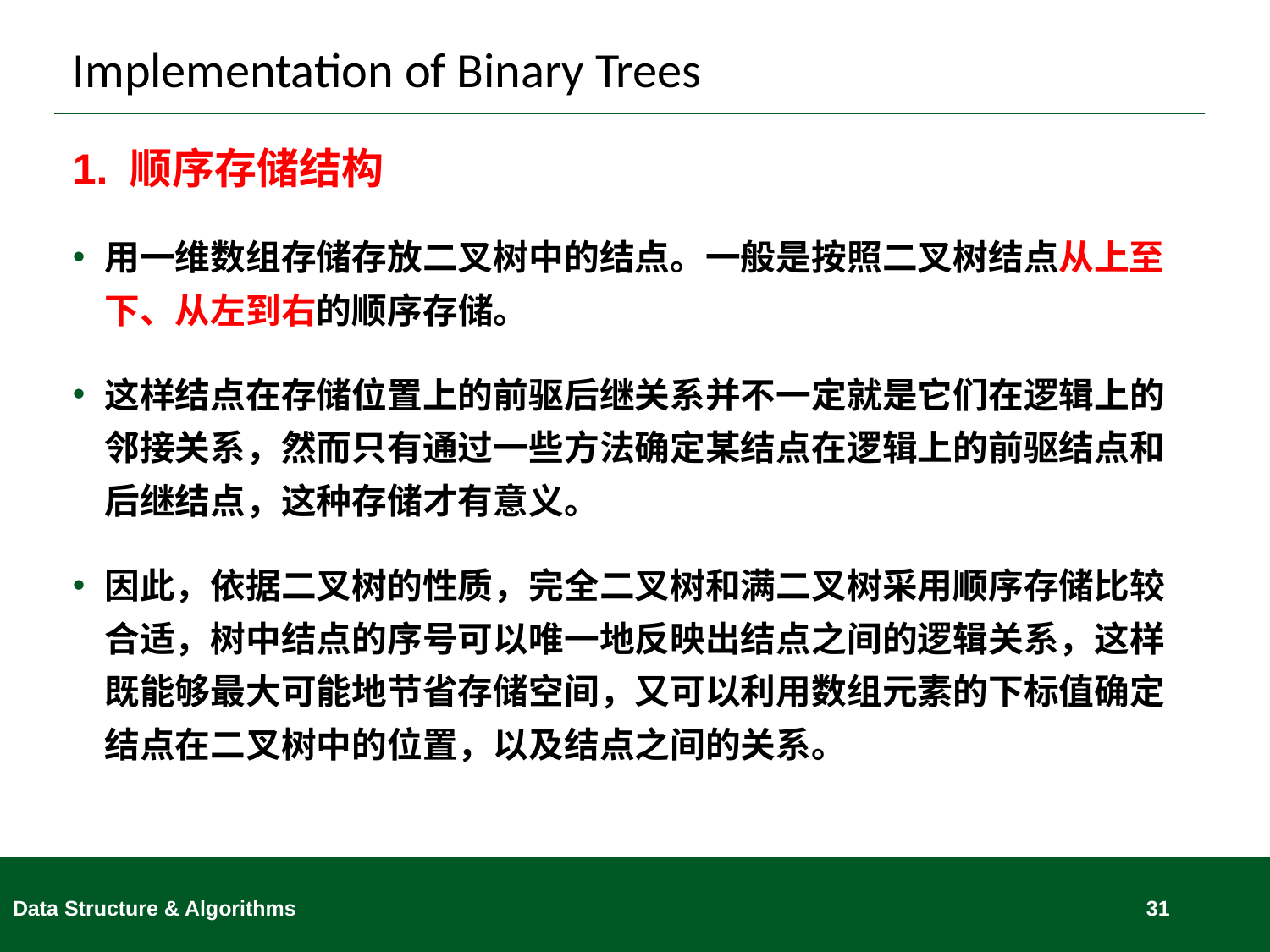

# Implementation of Binary Trees
1. 顺序存储结构
用一维数组存储存放二叉树中的结点。一般是按照二叉树结点从上至下、从左到右的顺序存储。
这样结点在存储位置上的前驱后继关系并不一定就是它们在逻辑上的邻接关系，然而只有通过一些方法确定某结点在逻辑上的前驱结点和后继结点，这种存储才有意义。
因此，依据二叉树的性质，完全二叉树和满二叉树采用顺序存储比较合适，树中结点的序号可以唯一地反映出结点之间的逻辑关系，这样既能够最大可能地节省存储空间，又可以利用数组元素的下标值确定结点在二叉树中的位置，以及结点之间的关系。

Data Structure & Algorithms
31